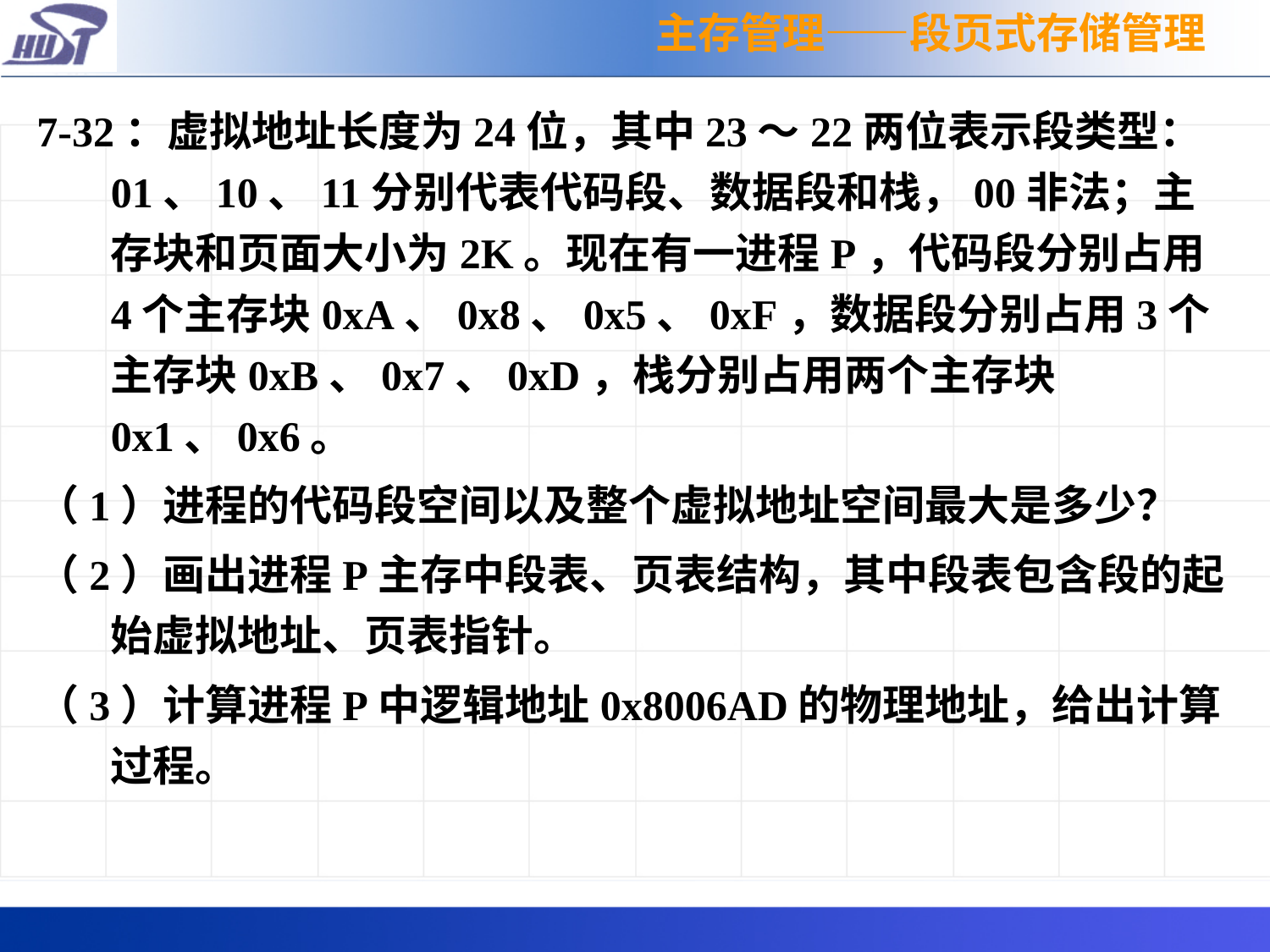

主存管理——段页式存储管理
7-32：虚拟地址长度为24位，其中23～22两位表示段类型：01、10、11分别代表代码段、数据段和栈，00非法；主存块和页面大小为2K。现在有一进程P，代码段分别占用4个主存块0xA、0x8、0x5、0xF，数据段分别占用3个主存块0xB、0x7、0xD，栈分别占用两个主存块0x1、0x6。
（1）进程的代码段空间以及整个虚拟地址空间最大是多少？
（2）画出进程P主存中段表、页表结构，其中段表包含段的起始虚拟地址、页表指针。
（3）计算进程P中逻辑地址0x8006AD的物理地址，给出计算过程。